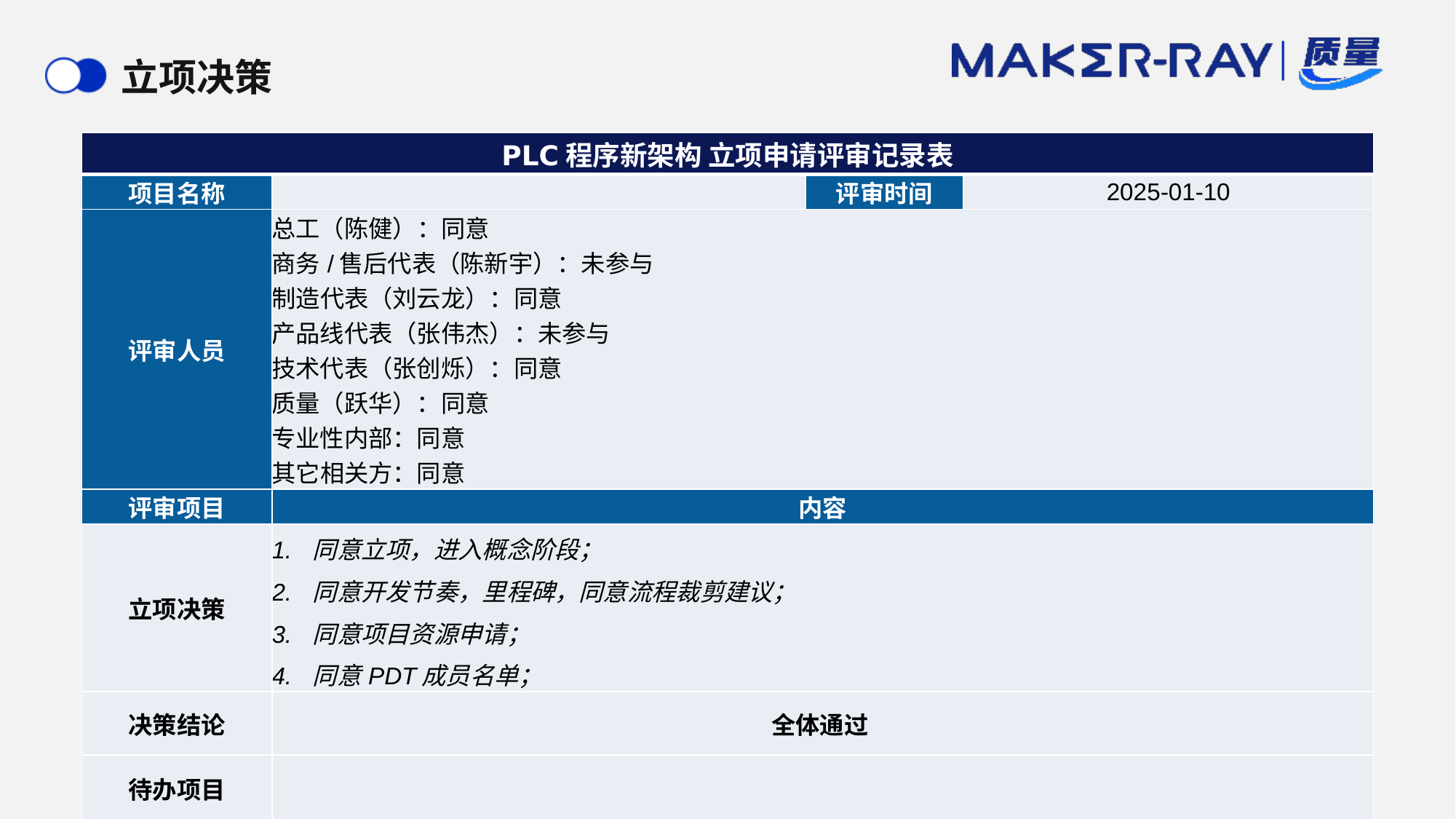

# 立项决策
| PLC程序新架构 立项申请评审记录表 |  |  |  |
| --- | --- | --- | --- |
| 项目名称 |  | 评审时间 | 2025-01-10 |
| 评审人员 | 总工（陈健）：同意 商务/售后代表（陈新宇）：未参与 制造代表（刘云龙）：同意 产品线代表（张伟杰）：未参与 技术代表（张创烁）：同意 质量（跃华）：同意 专业性内部：同意 其它相关方：同意 |  |  |
| 评审项目 | 内容 |  |  |
| 立项决策 | 同意立项，进入概念阶段； 同意开发节奏，里程碑，同意流程裁剪建议； 同意项目资源申请； 同意PDT成员名单； |  |  |
| 决策结论 | 全体通过 |  |  |
| 待办项目 |  |  |  |
| 评审建议 |  |  |  |